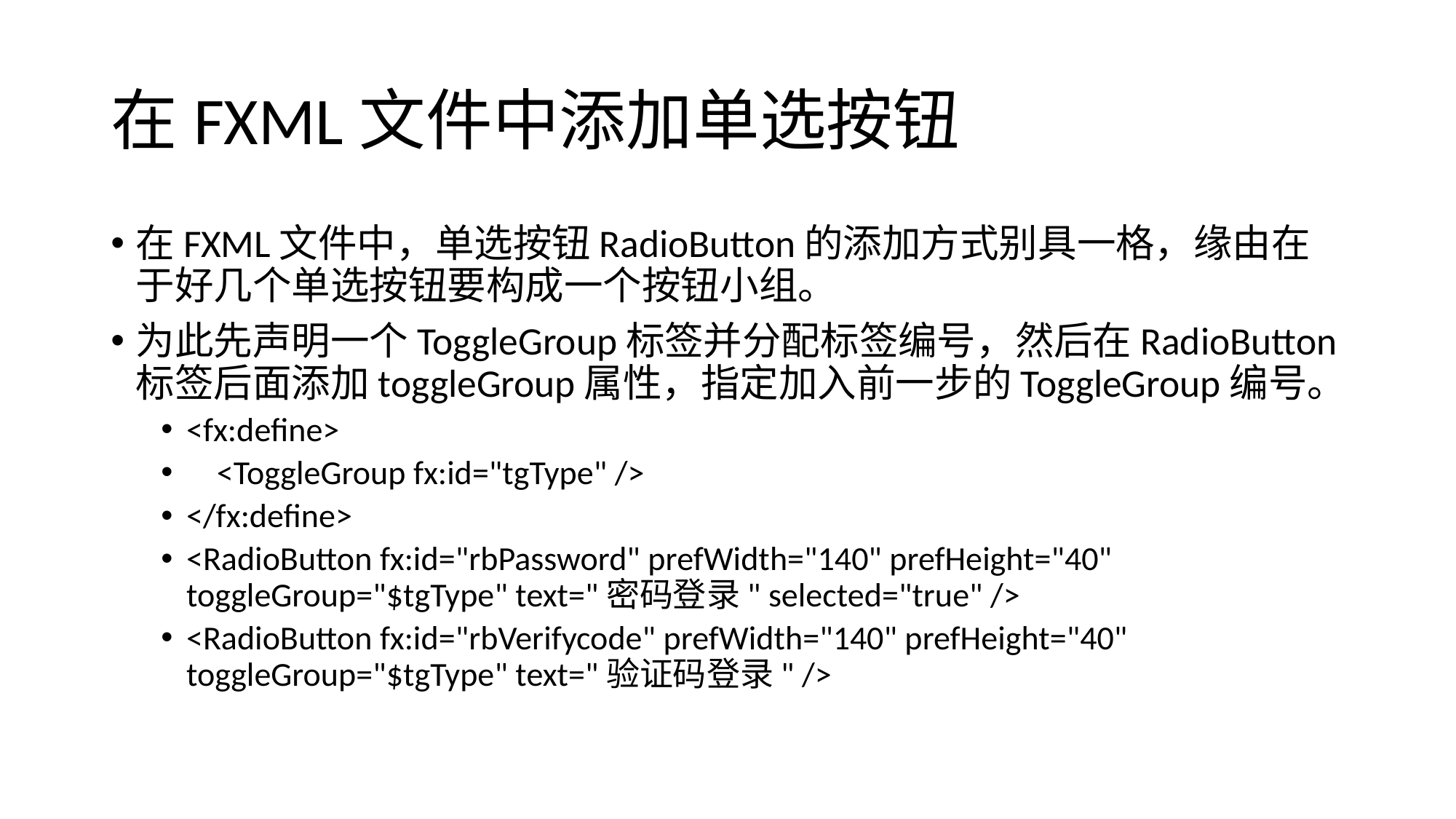

# 在FXML文件中添加单选按钮
在FXML文件中，单选按钮RadioButton的添加方式别具一格，缘由在于好几个单选按钮要构成一个按钮小组。
为此先声明一个ToggleGroup标签并分配标签编号，然后在RadioButton标签后面添加toggleGroup属性，指定加入前一步的ToggleGroup编号。
<fx:define>
    <ToggleGroup fx:id="tgType" />
</fx:define>
<RadioButton fx:id="rbPassword" prefWidth="140" prefHeight="40" toggleGroup="$tgType" text="密码登录" selected="true" />
<RadioButton fx:id="rbVerifycode" prefWidth="140" prefHeight="40" toggleGroup="$tgType" text="验证码登录" />